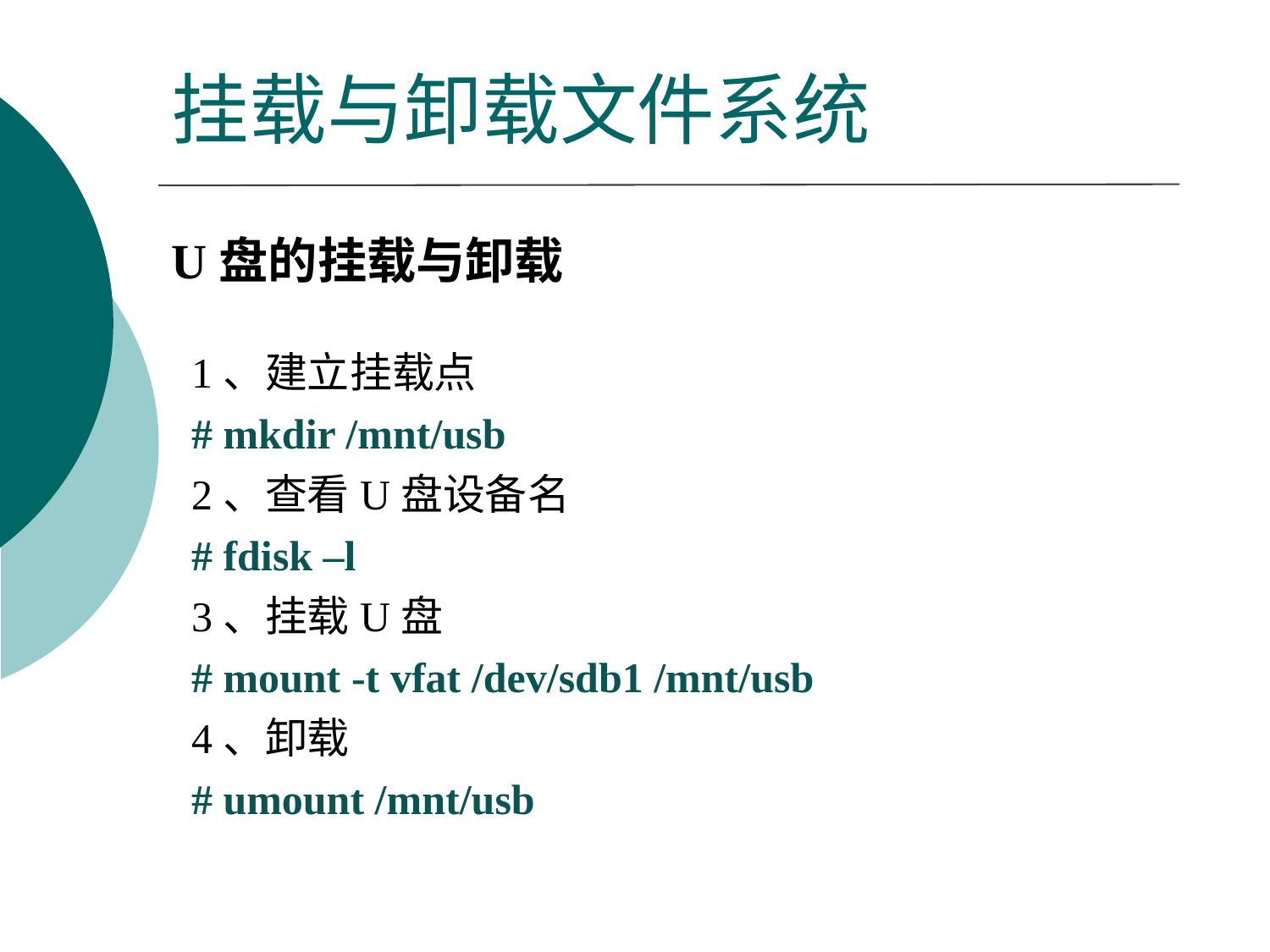

挂载与卸载文件系统
U盘的挂载与卸载
1、建立挂载点
# mkdir /mnt/usb
2、查看U盘设备名
# fdisk –l
3、挂载U盘
# mount -t vfat /dev/sdb1 /mnt/usb
4、卸载
# umount /mnt/usb